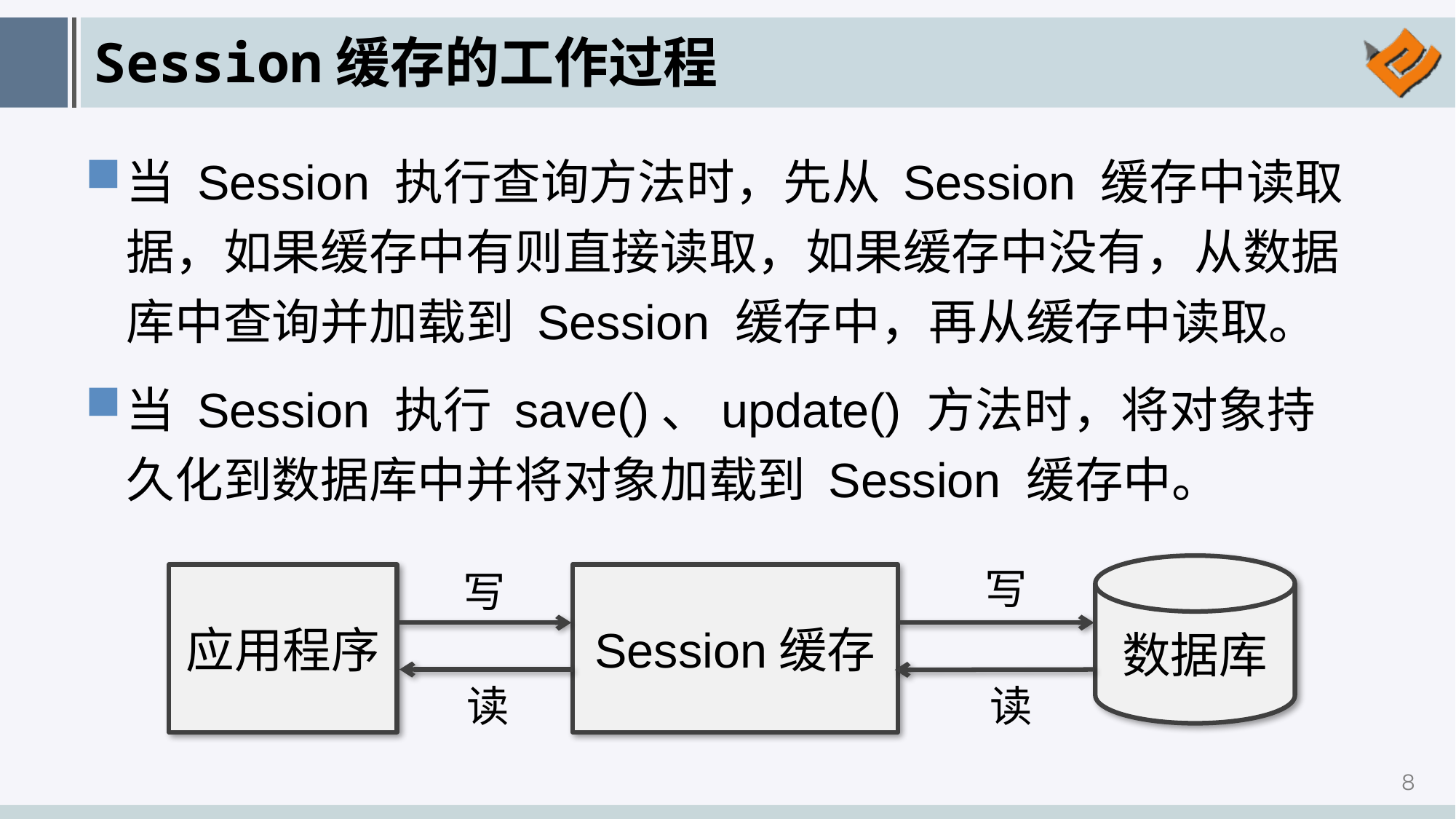

# Session缓存的工作过程
当 Session 执行查询方法时，先从 Session 缓存中读取据，如果缓存中有则直接读取，如果缓存中没有，从数据库中查询并加载到 Session 缓存中，再从缓存中读取。
当 Session 执行 save()、update() 方法时，将对象持久化到数据库中并将对象加载到 Session 缓存中。
数据库
  写
写
应用程序
Session缓存
  读
 读